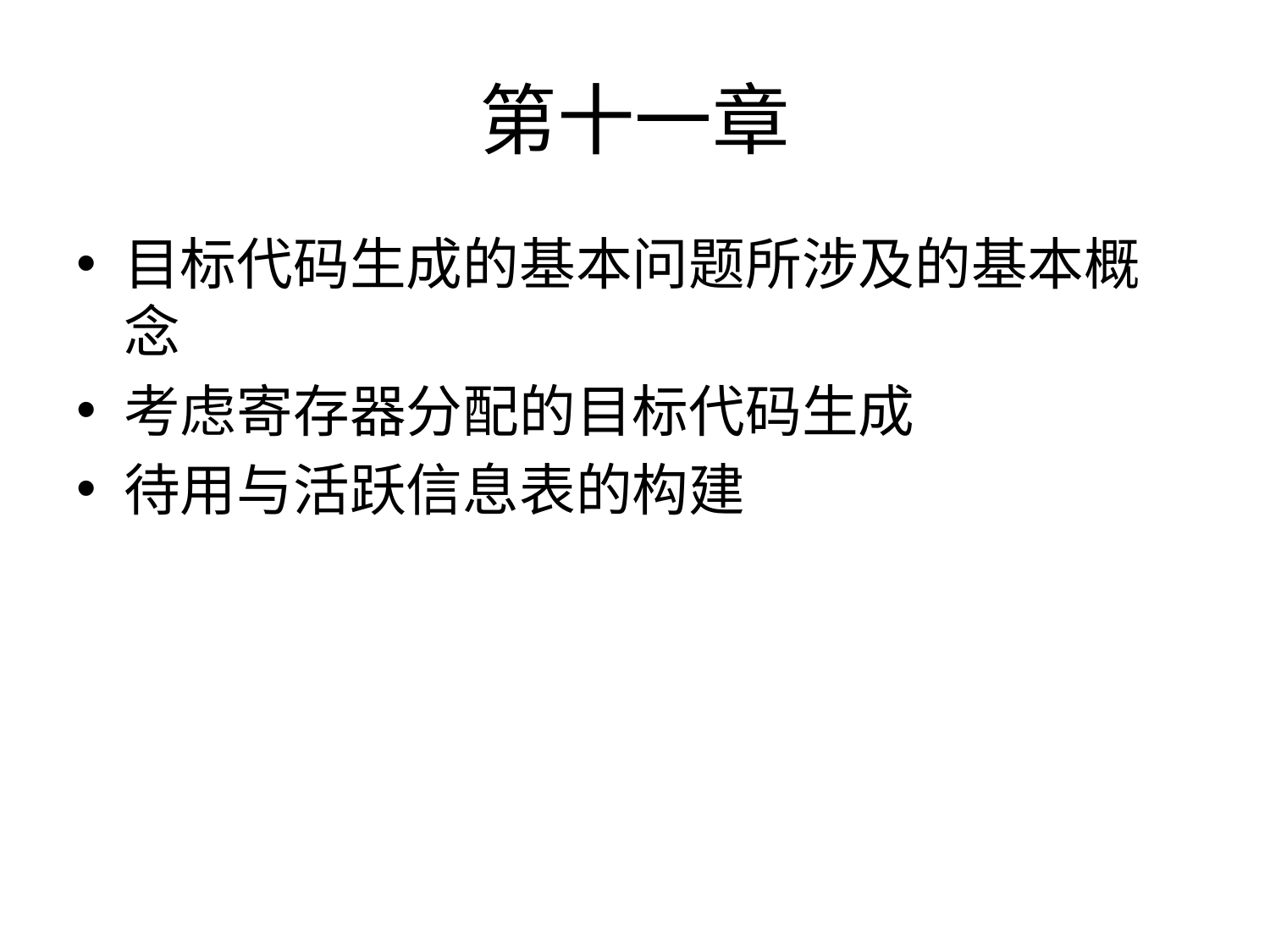

# 第十一章
目标代码生成的基本问题所涉及的基本概念
考虑寄存器分配的目标代码生成
待用与活跃信息表的构建